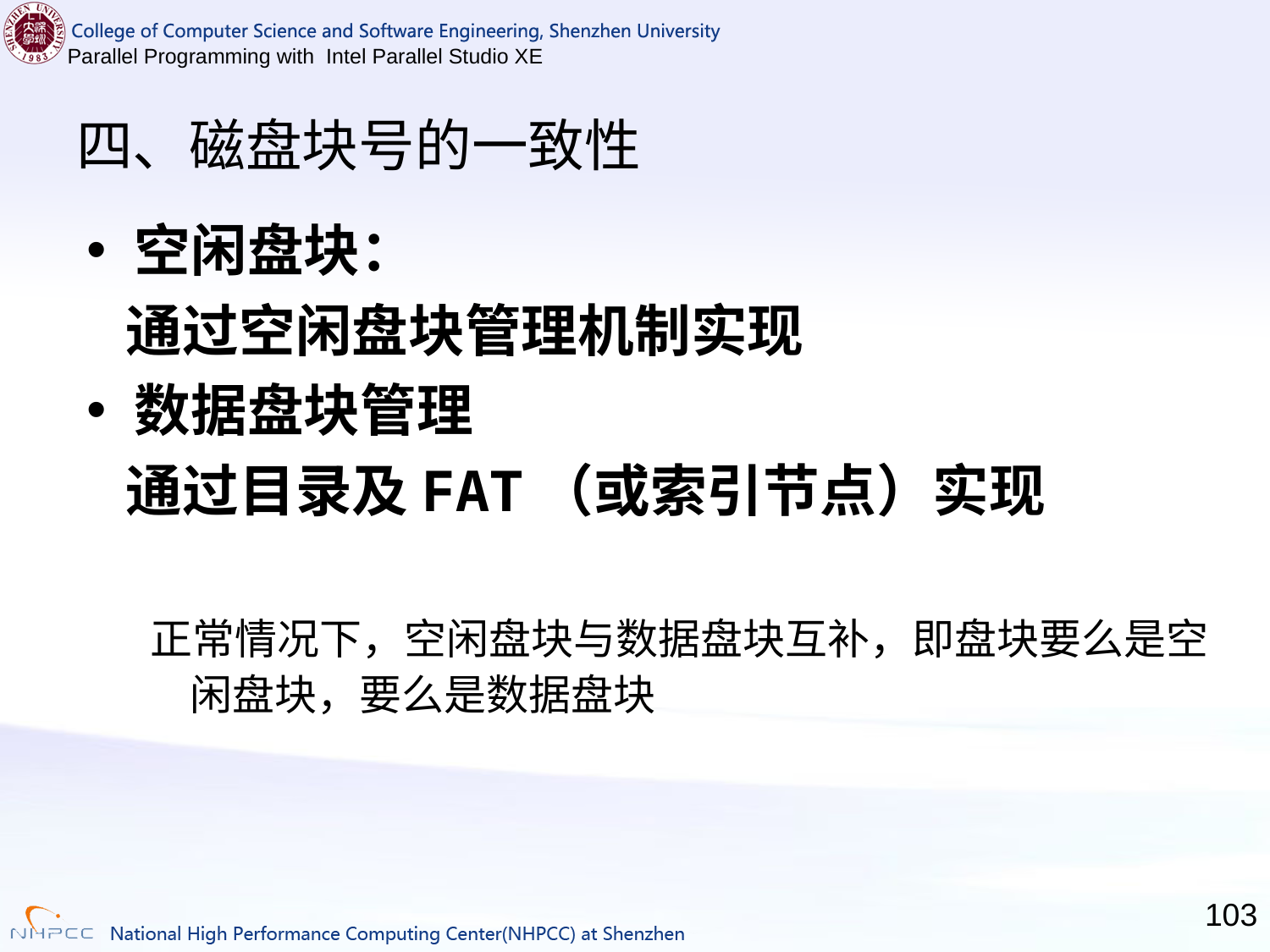

# 四、磁盘块号的一致性
空闲盘块：
  通过空闲盘块管理机制实现
数据盘块管理
  通过目录及FAT（或索引节点）实现

正常情况下，空闲盘块与数据盘块互补，即盘块要么是空闲盘块，要么是数据盘块
103